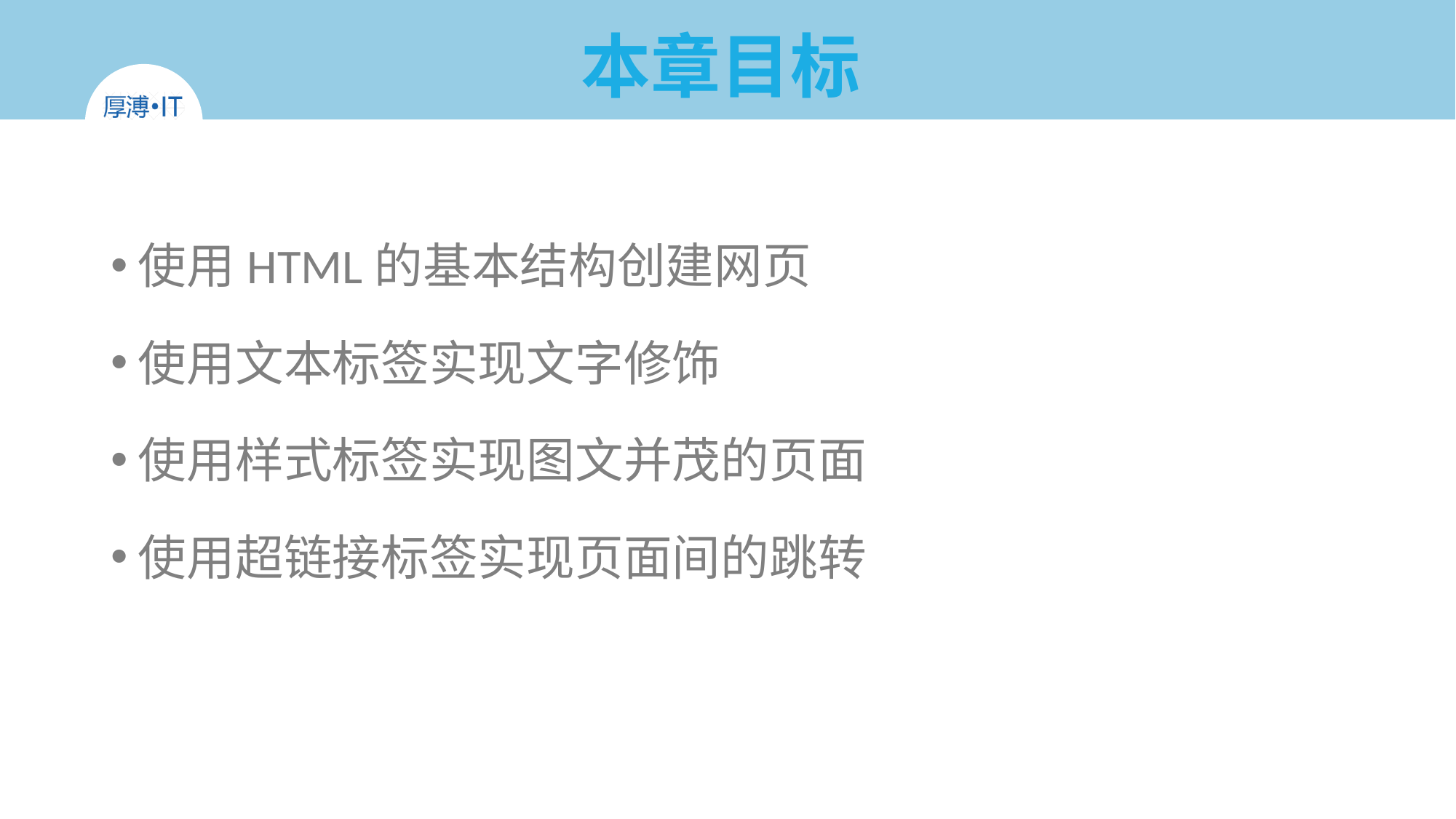

# 本章目标
使用HTML的基本结构创建网页
使用文本标签实现文字修饰
使用样式标签实现图文并茂的页面
使用超链接标签实现页面间的跳转